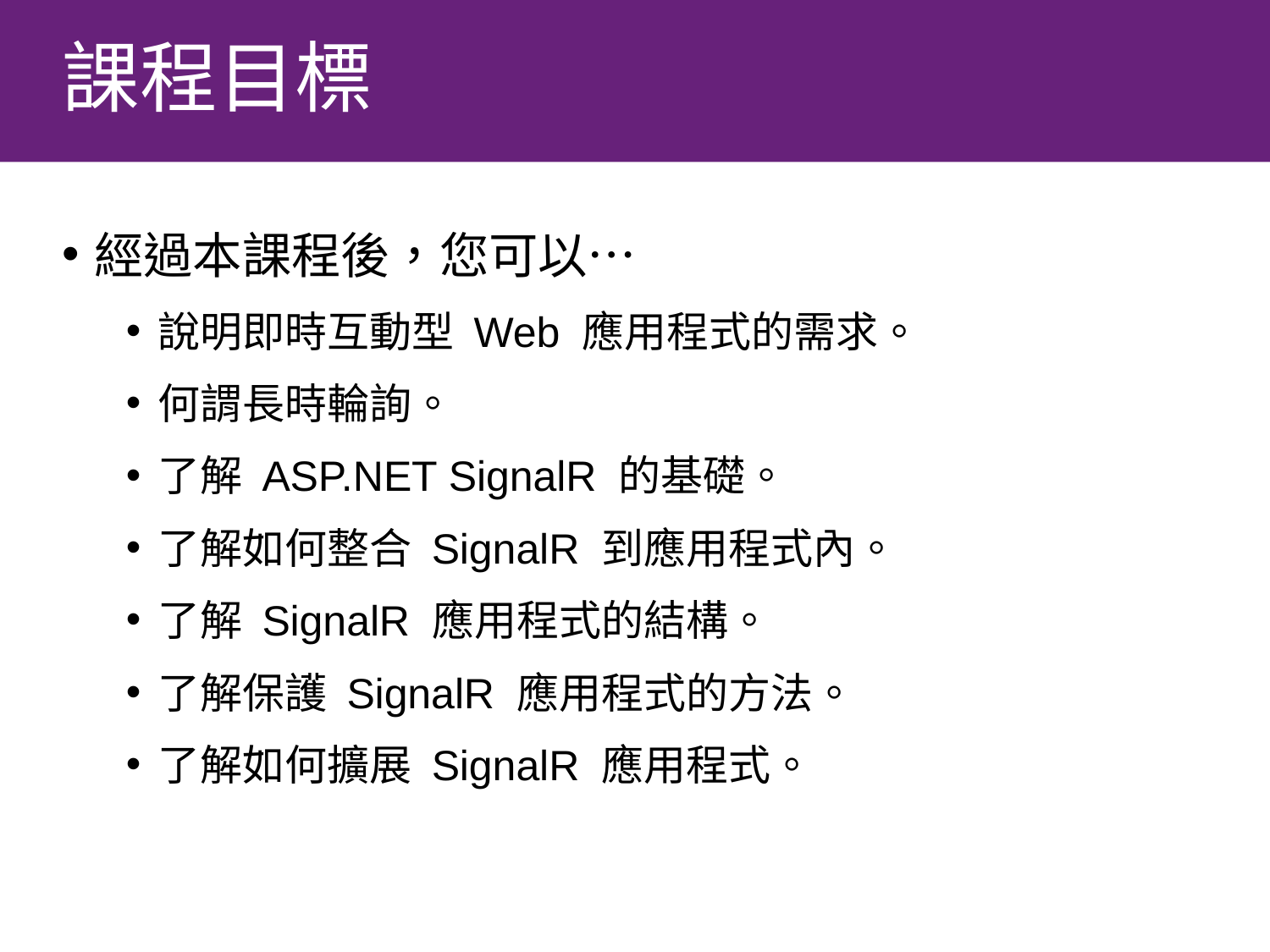

# 課程目標
經過本課程後，您可以…
說明即時互動型 Web 應用程式的需求。
何謂長時輪詢。
了解 ASP.NET SignalR 的基礎。
了解如何整合 SignalR 到應用程式內。
了解 SignalR 應用程式的結構。
了解保護 SignalR 應用程式的方法。
了解如何擴展 SignalR 應用程式。